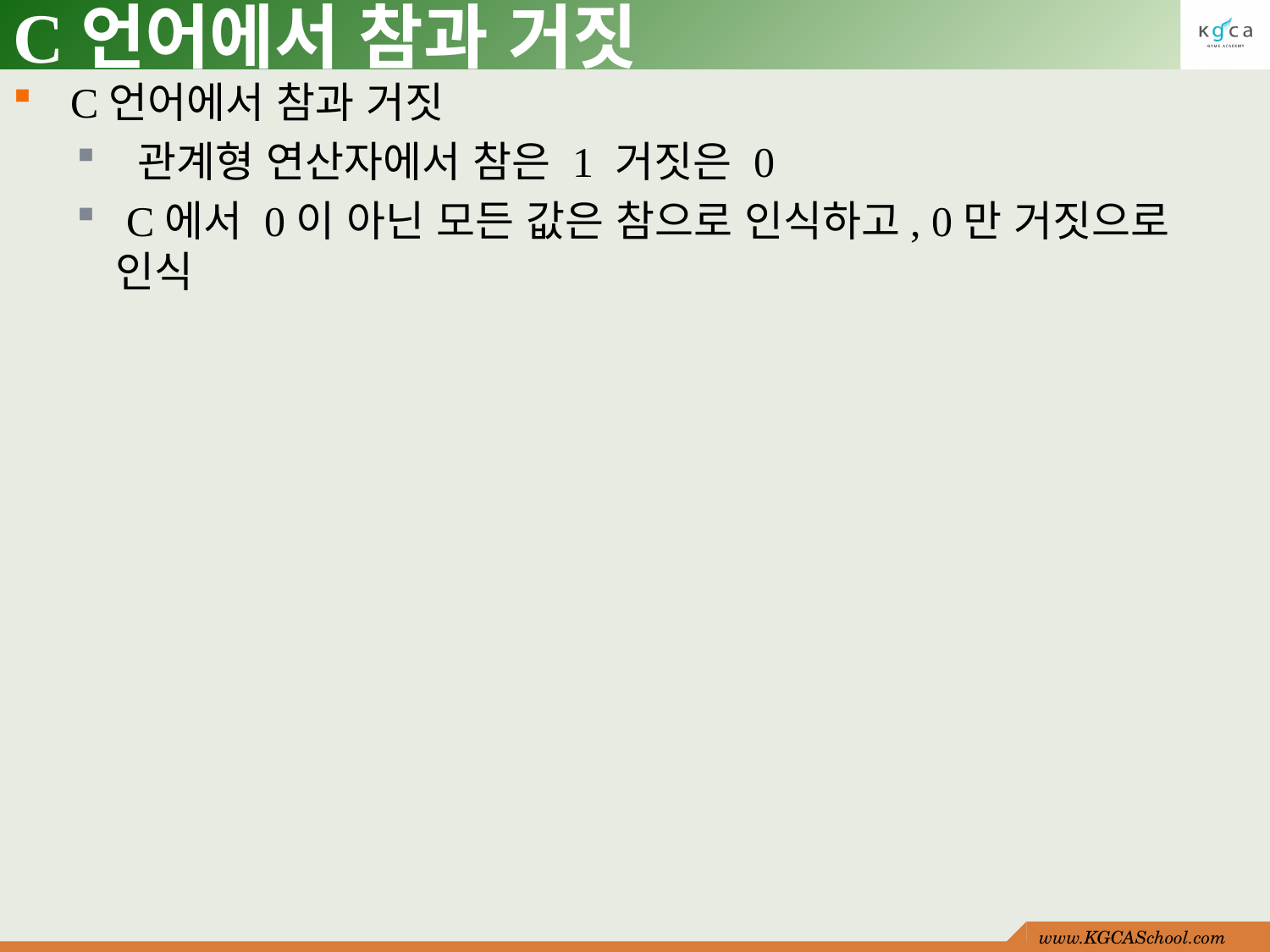

# C언어에서 참과 거짓
 C언어에서 참과 거짓
 관계형 연산자에서 참은 1 거짓은 0
 C에서 0이 아닌 모든 값은 참으로 인식하고, 0만 거짓으로 인식